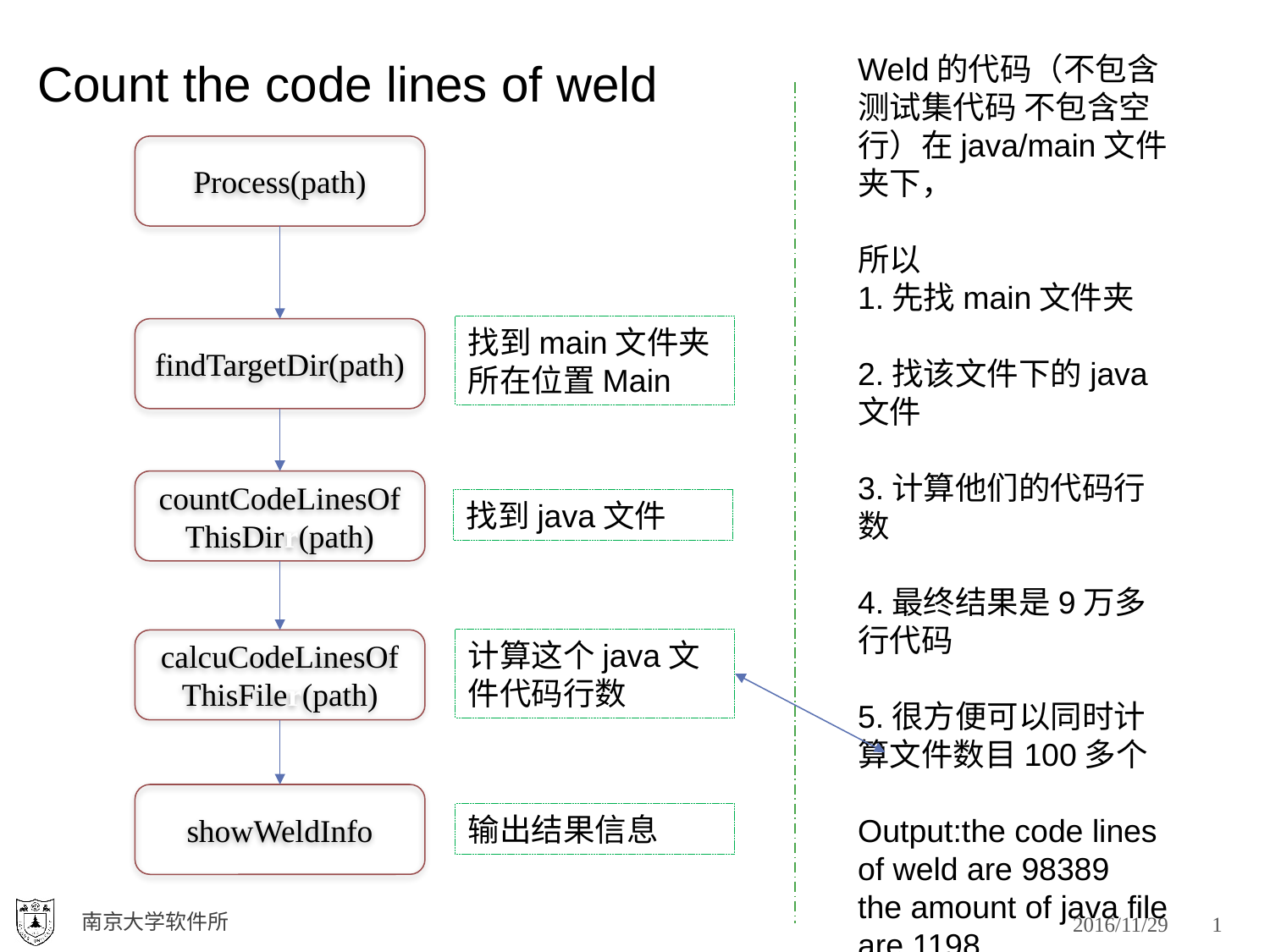

Weld的代码（不包含测试集代码 不包含空行）在java/main文件夹下，

所以
1.先找main文件夹

2.找该文件下的java文件

3.计算他们的代码行数

4.最终结果是9万多行代码

5.很方便可以同时计算文件数目100多个

Output:the code lines of weld are 98389
the amount of java file are 1198

Count the code lines of weld
Process(path)
找到main文件夹所在位置Main
findTargetDir(path)
countCodeLinesOfThisDirr(path)
找到java文件
计算这个java文件代码行数
calcuCodeLinesOfThisFiler(path)
showWeldInfo
输出结果信息
南京大学软件所
2016/11/29
1